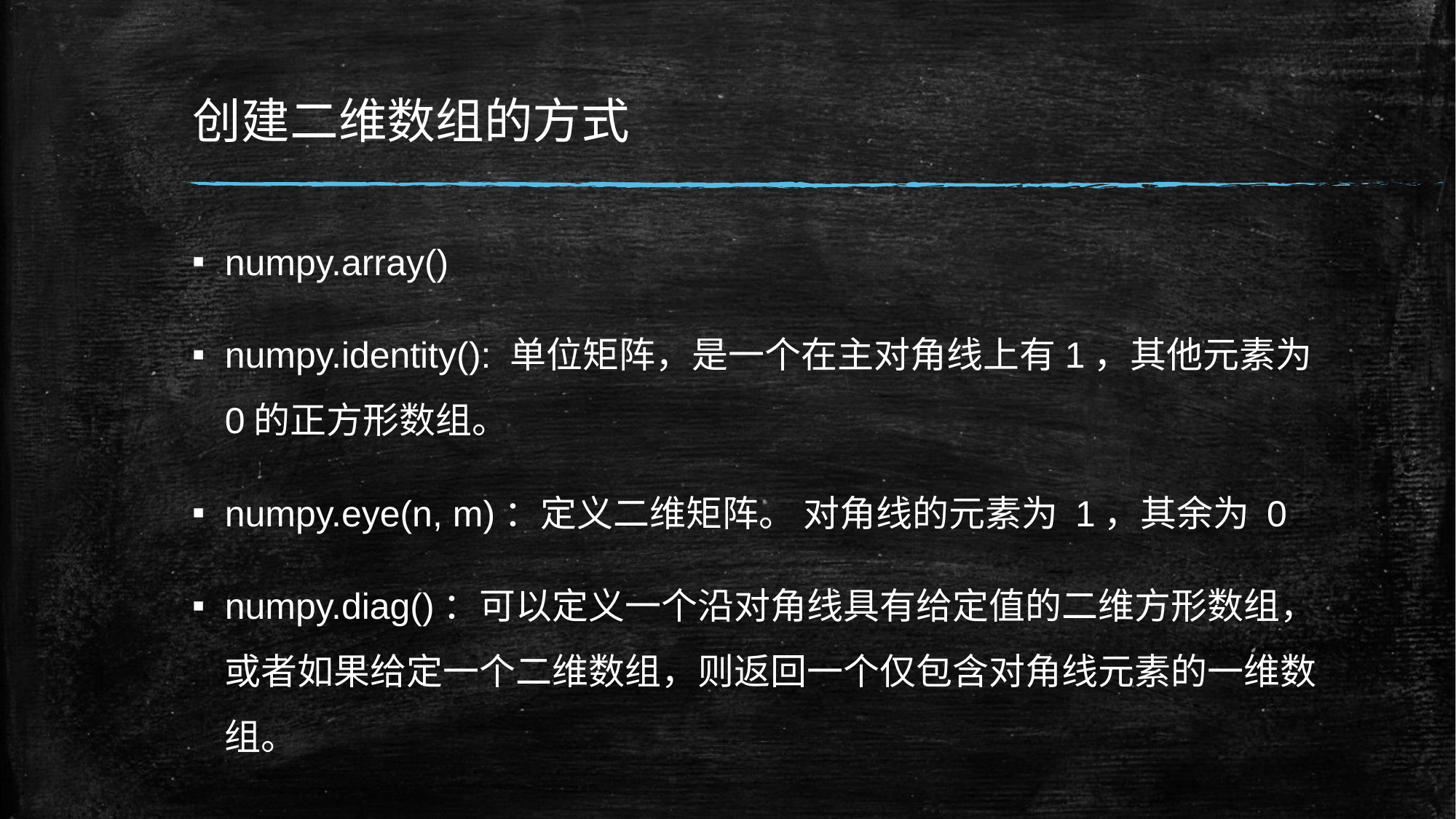

# 创建二维数组的方式
numpy.array()
numpy.identity(): 单位矩阵，是一个在主对角线上有1，其他元素为0的正方形数组。
numpy.eye(n, m)：定义二维矩阵。 对角线的元素为 1，其余为 0
numpy.diag()：可以定义一个沿对角线具有给定值的二维方形数组，或者如果给定一个二维数组，则返回一个仅包含对角线元素的一维数组。